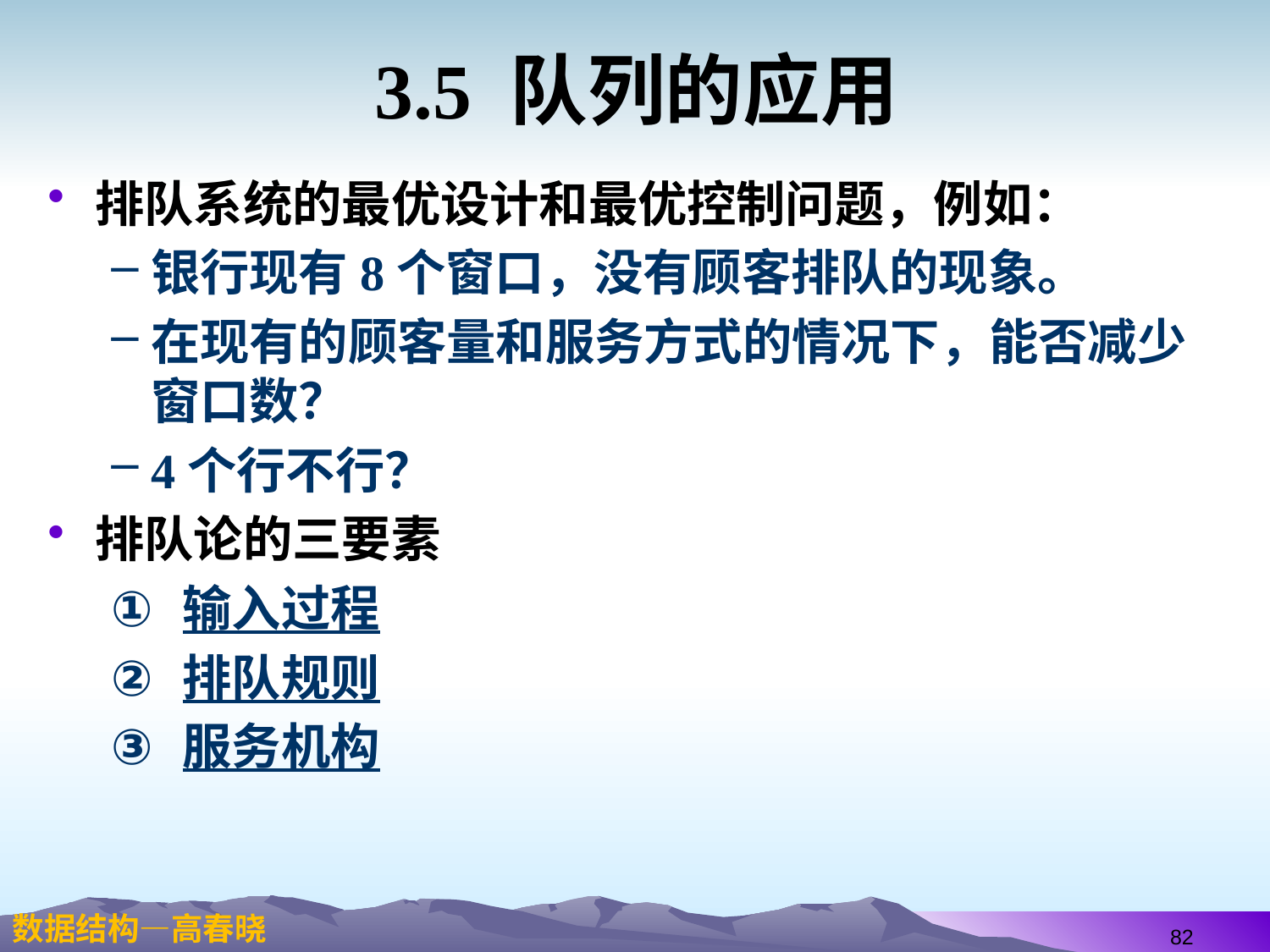

# 3.5 队列的应用
排队系统的最优设计和最优控制问题，例如：
银行现有8个窗口，没有顾客排队的现象。
在现有的顾客量和服务方式的情况下，能否减少窗口数？
4个行不行？
排队论的三要素
输入过程
排队规则
服务机构
82